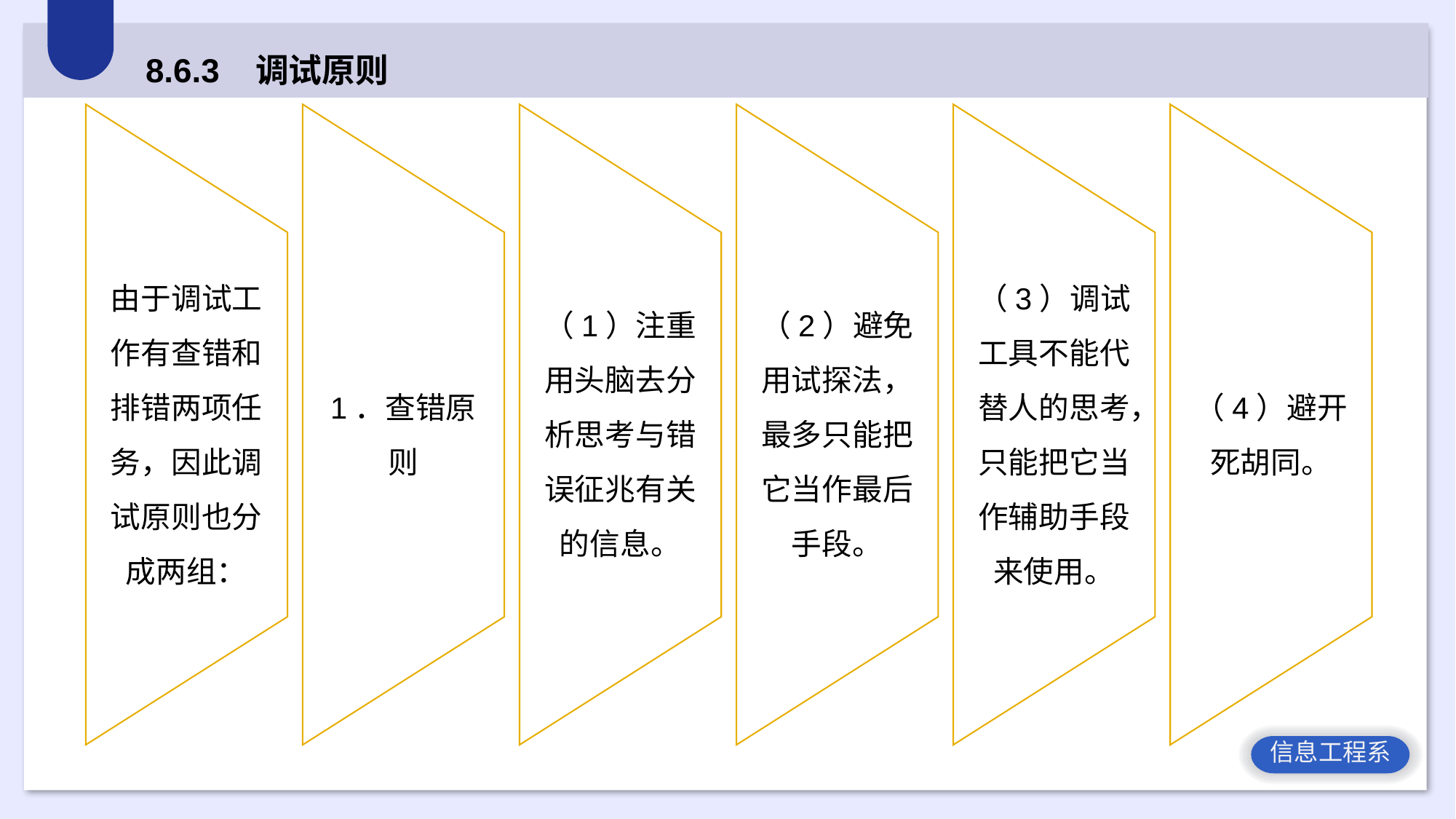

8.6.3   调试原则
由于调试工作有查错和排错两项任务，因此调试原则也分成两组：
1．查错原则
（1）注重用头脑去分析思考与错误征兆有关的信息。
（2）避免用试探法，最多只能把它当作最后手段。
（3）调试工具不能代替人的思考，只能把它当作辅助手段来使用。
（4）避开死胡同。